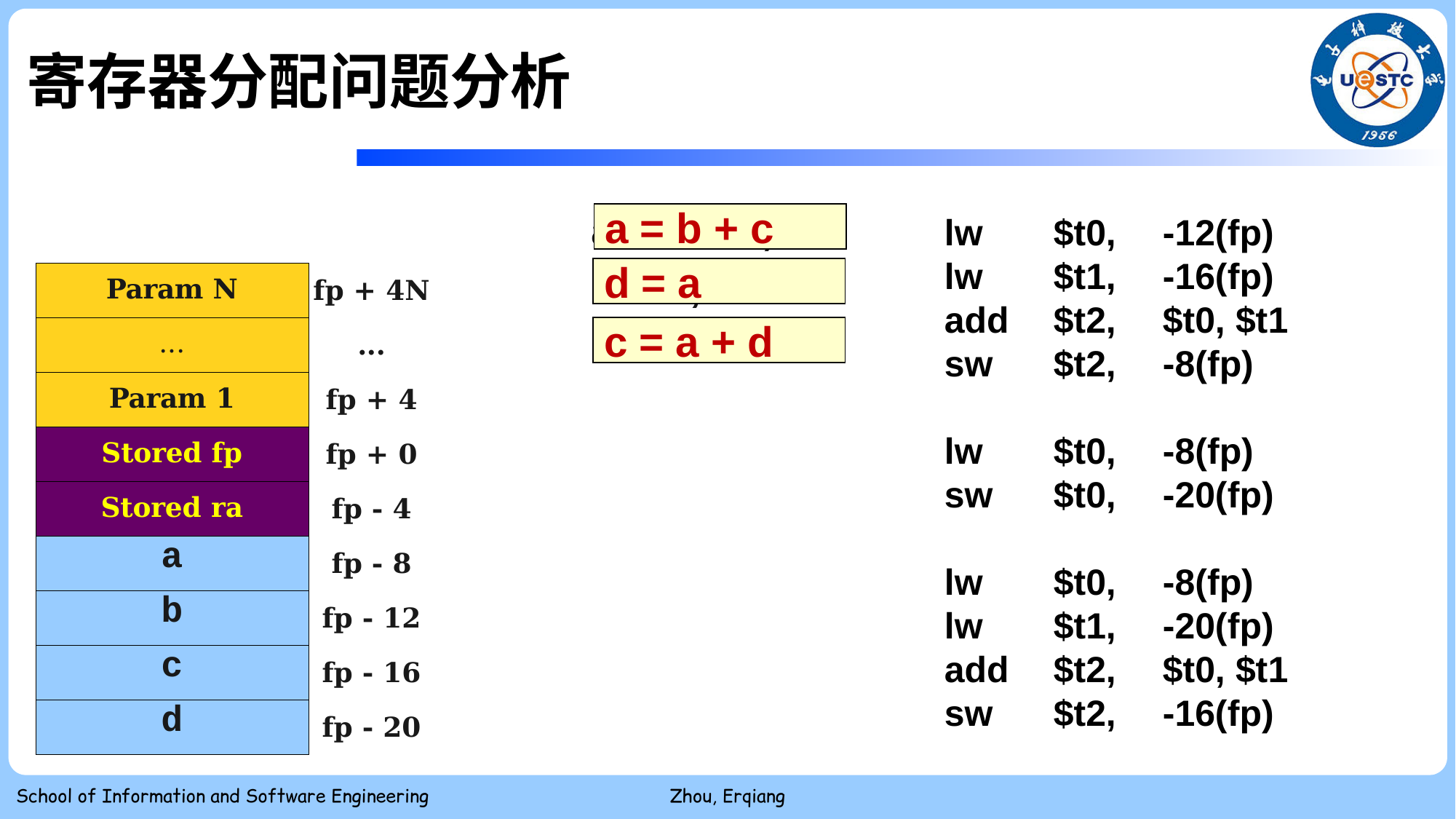

# 寄存器分配问题分析
a = b + c;
d = a;
c = a + d;
a = b + c
lw	$t0,	-12(fp)
lw	$t1,	-16(fp)
add	$t2,	$t0, $t1
sw	$t2,	-8(fp)

lw	$t0,	-8(fp)
sw	$t0,	-20(fp)

lw	$t0,	-8(fp)
lw	$t1,	-20(fp)
add	$t2,	$t0, $t1
sw	$t2,	-16(fp)
d = a
| Param N |
| --- |
| ... |
| Param 1 |
| Stored fp |
| Stored ra |
| a |
| b |
| c |
| d |
fp + 4N
...
fp + 4
fp + 0
fp - 4
fp - 8
fp - 12
fp - 16
fp - 20
c = a + d
School of Information and Software Engineering
Zhou, Erqiang
17